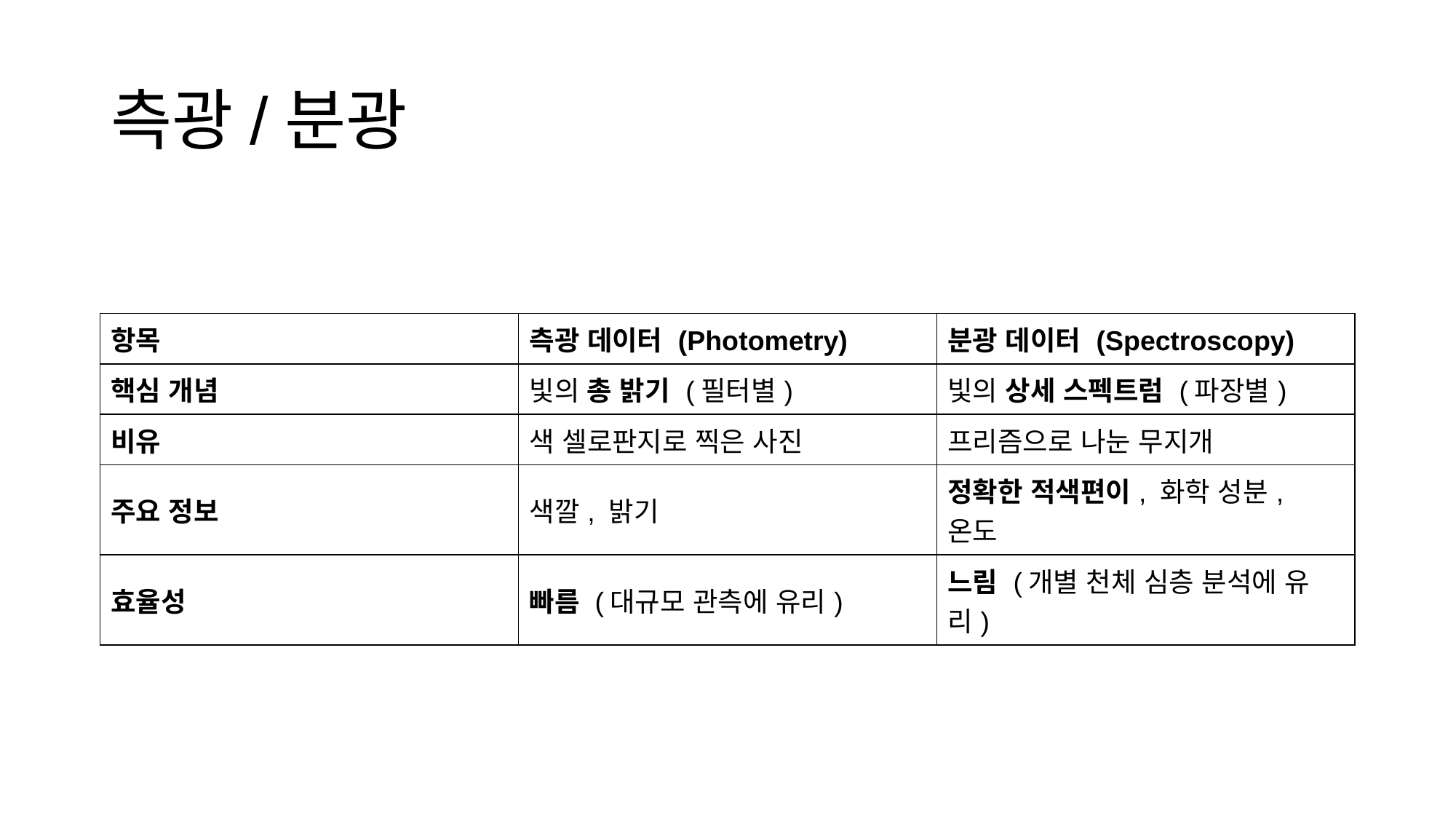

# 측광/분광
| 항목 | 측광 데이터 (Photometry) | 분광 데이터 (Spectroscopy) |
| --- | --- | --- |
| 핵심 개념 | 빛의 총 밝기 (필터별) | 빛의 상세 스펙트럼 (파장별) |
| 비유 | 색 셀로판지로 찍은 사진 | 프리즘으로 나눈 무지개 |
| 주요 정보 | 색깔, 밝기 | 정확한 적색편이, 화학 성분, 온도 |
| 효율성 | 빠름 (대규모 관측에 유리) | 느림 (개별 천체 심층 분석에 유리) |